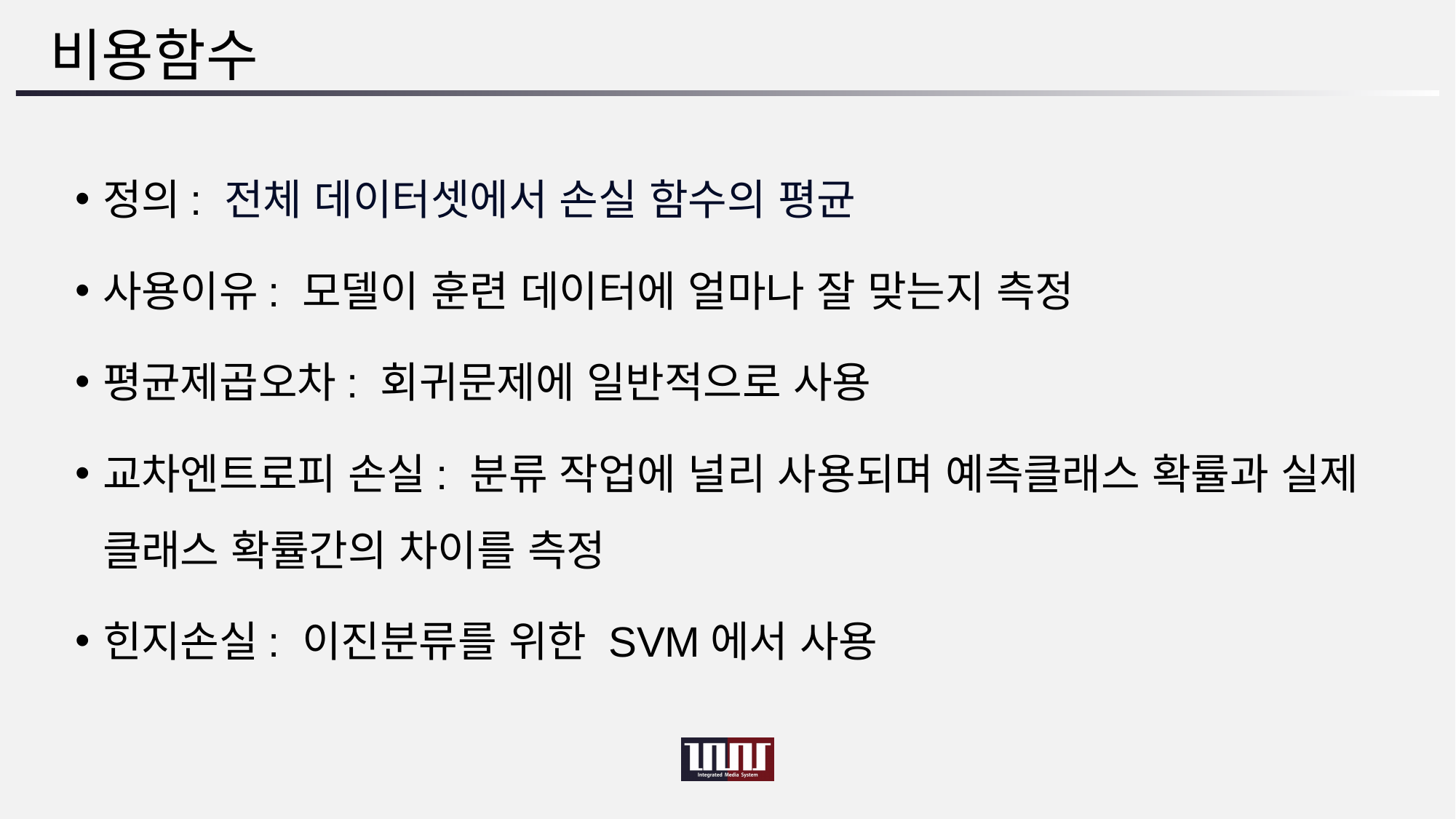

# 비용함수
정의: 전체 데이터셋에서 손실 함수의 평균
사용이유: 모델이 훈련 데이터에 얼마나 잘 맞는지 측정
평균제곱오차: 회귀문제에 일반적으로 사용
교차엔트로피 손실: 분류 작업에 널리 사용되며 예측클래스 확률과 실제 클래스 확률간의 차이를 측정
힌지손실: 이진분류를 위한 SVM에서 사용